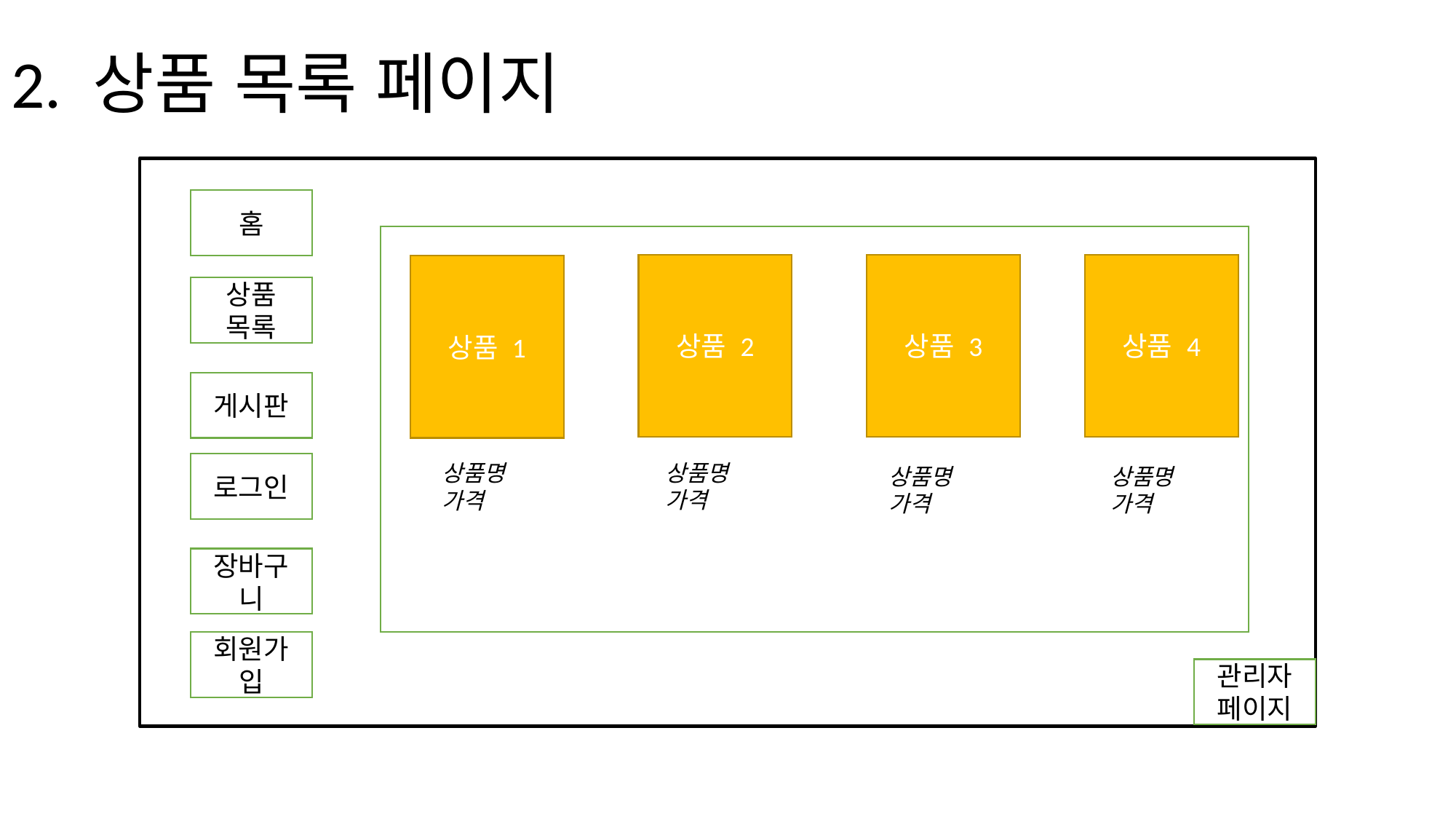

# 2. 상품 목록 페이지

홈

상품 2
상품 3
상품 4
상품 1
상품 목록
게시판
상품명
가격
로그인
상품명
가격
상품명
가격
상품명
가격
장바구니
회원가입
관리자페이지